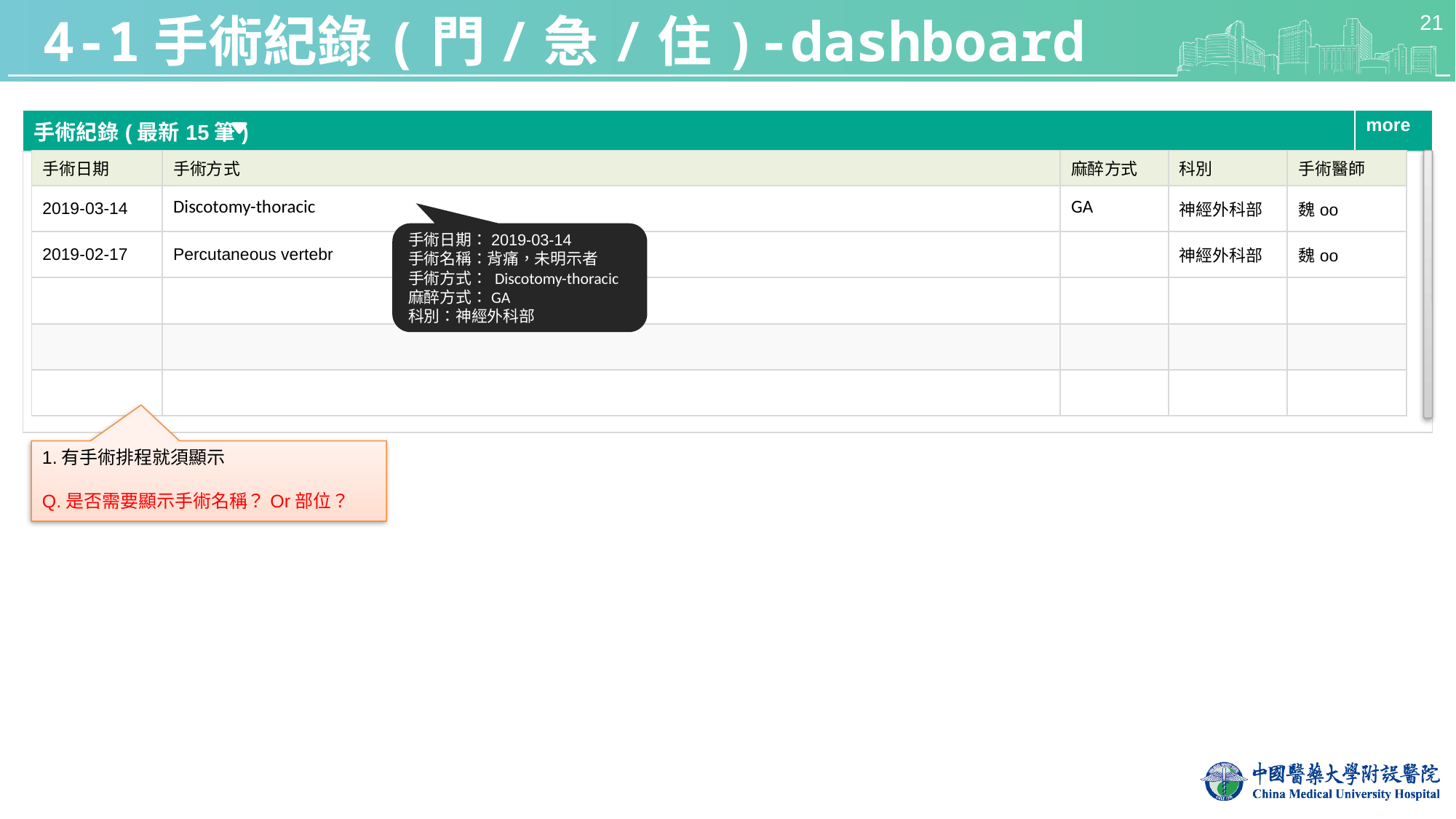

21
# 4-1手術紀錄(門/急/住)-dashboard
| 手術紀錄(最新15筆) | more |
| --- | --- |
|  |  |

| 手術日期 | 手術方式 | 麻醉方式 | 科別 | 手術醫師 |
| --- | --- | --- | --- | --- |
| 2019-03-14 | Discotomy-thoracic | GA | 神經外科部 | 魏oo |
| 2019-02-17 | Percutaneous vertebr |  | 神經外科部 | 魏oo |
|  |  |  |  |  |
|  |  |  |  |  |
|  |  |  |  |  |

手術日期：2019-03-14
手術名稱：背痛，未明示者
手術方式： Discotomy-thoracic
麻醉方式：GA
科別：神經外科部
1.有手術排程就須顯示

Q.是否需要顯示手術名稱？Or部位？